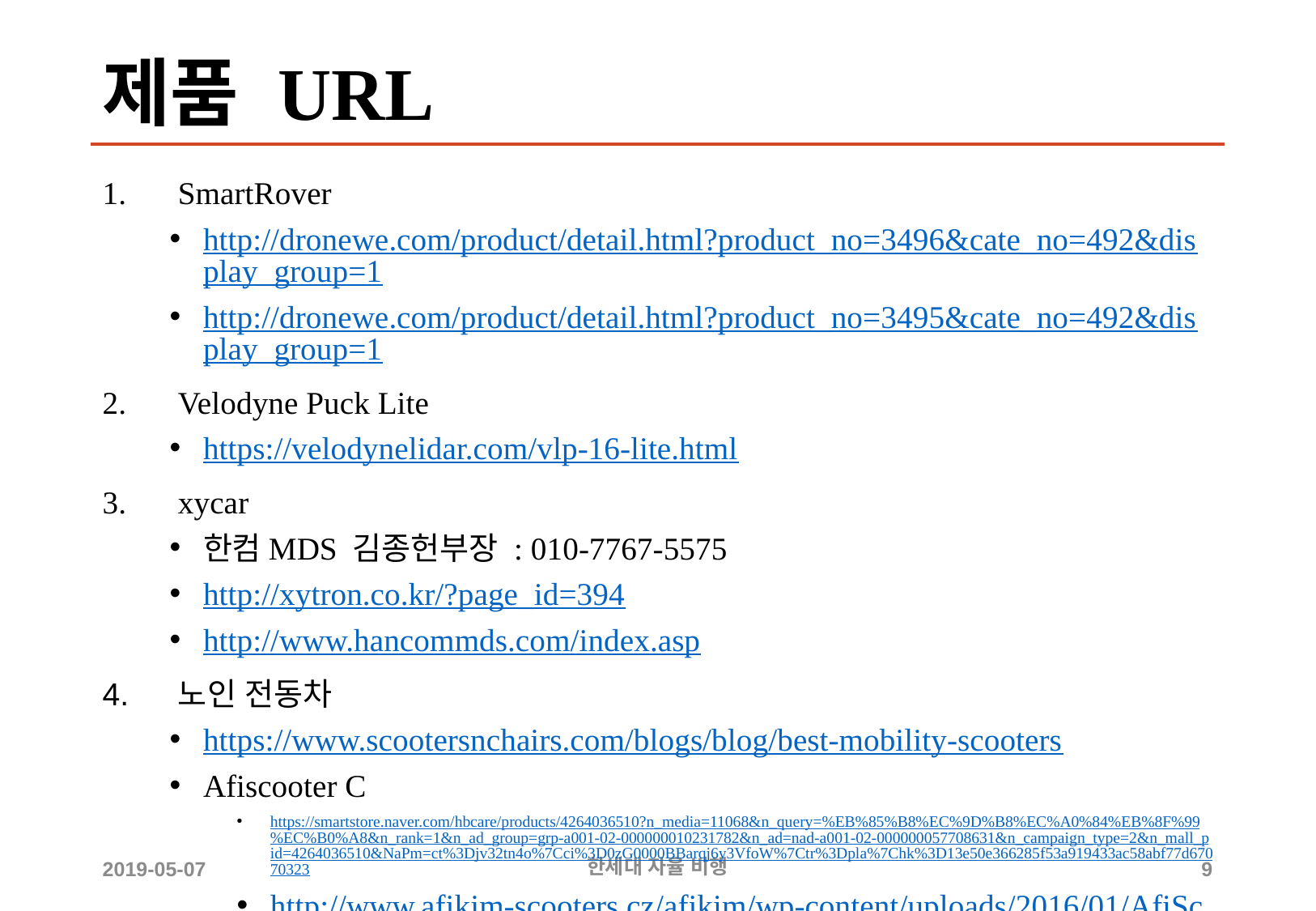

# 제품 URL
SmartRover
http://dronewe.com/product/detail.html?product_no=3496&cate_no=492&display_group=1
http://dronewe.com/product/detail.html?product_no=3495&cate_no=492&display_group=1
Velodyne Puck Lite
https://velodynelidar.com/vlp-16-lite.html
xycar
한컴MDS 김종헌부장 : 010-7767-5575
http://xytron.co.kr/?page_id=394
http://www.hancommds.com/index.asp
노인 전동차
https://www.scootersnchairs.com/blogs/blog/best-mobility-scooters
Afiscooter C
https://smartstore.naver.com/hbcare/products/4264036510?n_media=11068&n_query=%EB%85%B8%EC%9D%B8%EC%A0%84%EB%8F%99%EC%B0%A8&n_rank=1&n_ad_group=grp-a001-02-000000010231782&n_ad=nad-a001-02-000000057708631&n_campaign_type=2&n_mall_pid=4264036510&NaPm=ct%3Djv32tn4o%7Cci%3D0zG0000BBarqj6y3VfoW%7Ctr%3Dpla%7Chk%3D13e50e366285f53a919433ac58abf77d67070323
http://www.afikim-scooters.cz/afikim/wp-content/uploads/2016/01/AfiScooter_C4_Manual_EN.pdf

2019-05-07
한세대 자율 비행
9